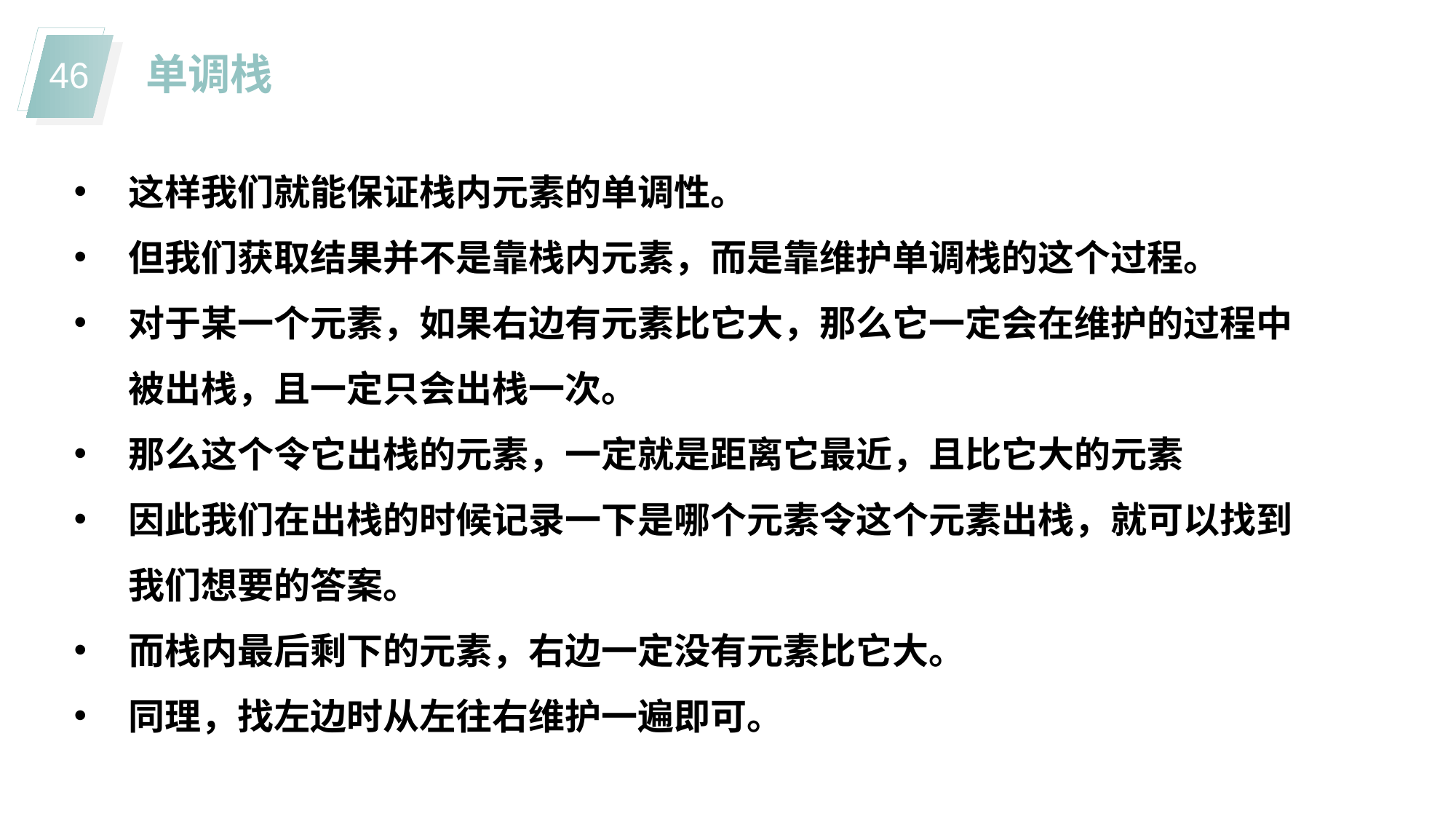

单调栈
这样我们就能保证栈内元素的单调性。
但我们获取结果并不是靠栈内元素，而是靠维护单调栈的这个过程。
对于某一个元素，如果右边有元素比它大，那么它一定会在维护的过程中被出栈，且一定只会出栈一次。
那么这个令它出栈的元素，一定就是距离它最近，且比它大的元素
因此我们在出栈的时候记录一下是哪个元素令这个元素出栈，就可以找到我们想要的答案。
而栈内最后剩下的元素，右边一定没有元素比它大。
同理，找左边时从左往右维护一遍即可。